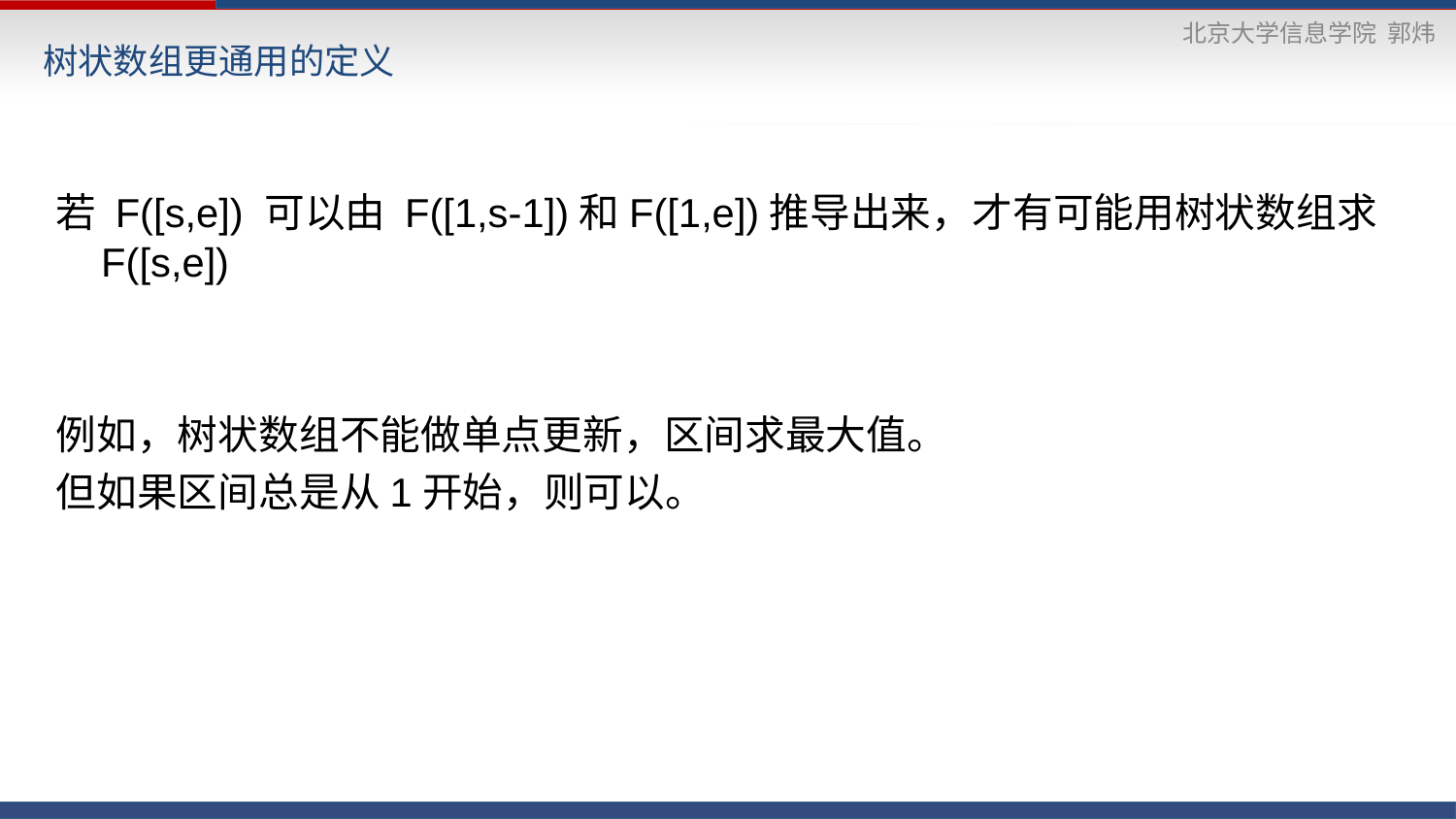

# 树状数组更通用的定义

若 F([s,e]) 可以由 F([1,s-1])和F([1,e])推导出来，才有可能用树状数组求 F([s,e])

例如，树状数组不能做单点更新，区间求最大值。
但如果区间总是从1开始，则可以。